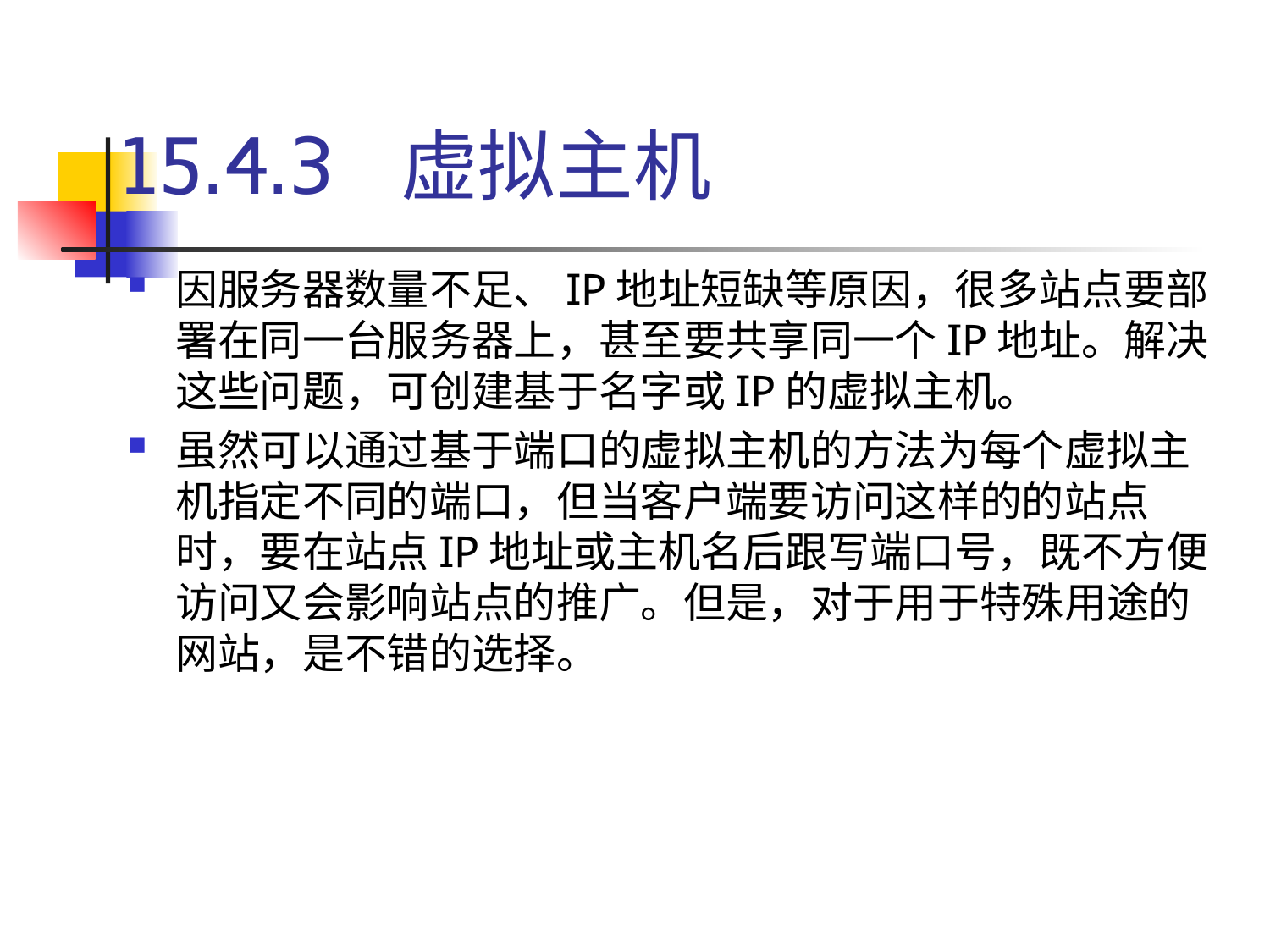

# 15.4.3  虚拟主机
因服务器数量不足、IP地址短缺等原因，很多站点要部署在同一台服务器上，甚至要共享同一个IP地址。解决这些问题，可创建基于名字或IP的虚拟主机。
虽然可以通过基于端口的虚拟主机的方法为每个虚拟主机指定不同的端口，但当客户端要访问这样的的站点时，要在站点IP地址或主机名后跟写端口号，既不方便访问又会影响站点的推广。但是，对于用于特殊用途的网站，是不错的选择。